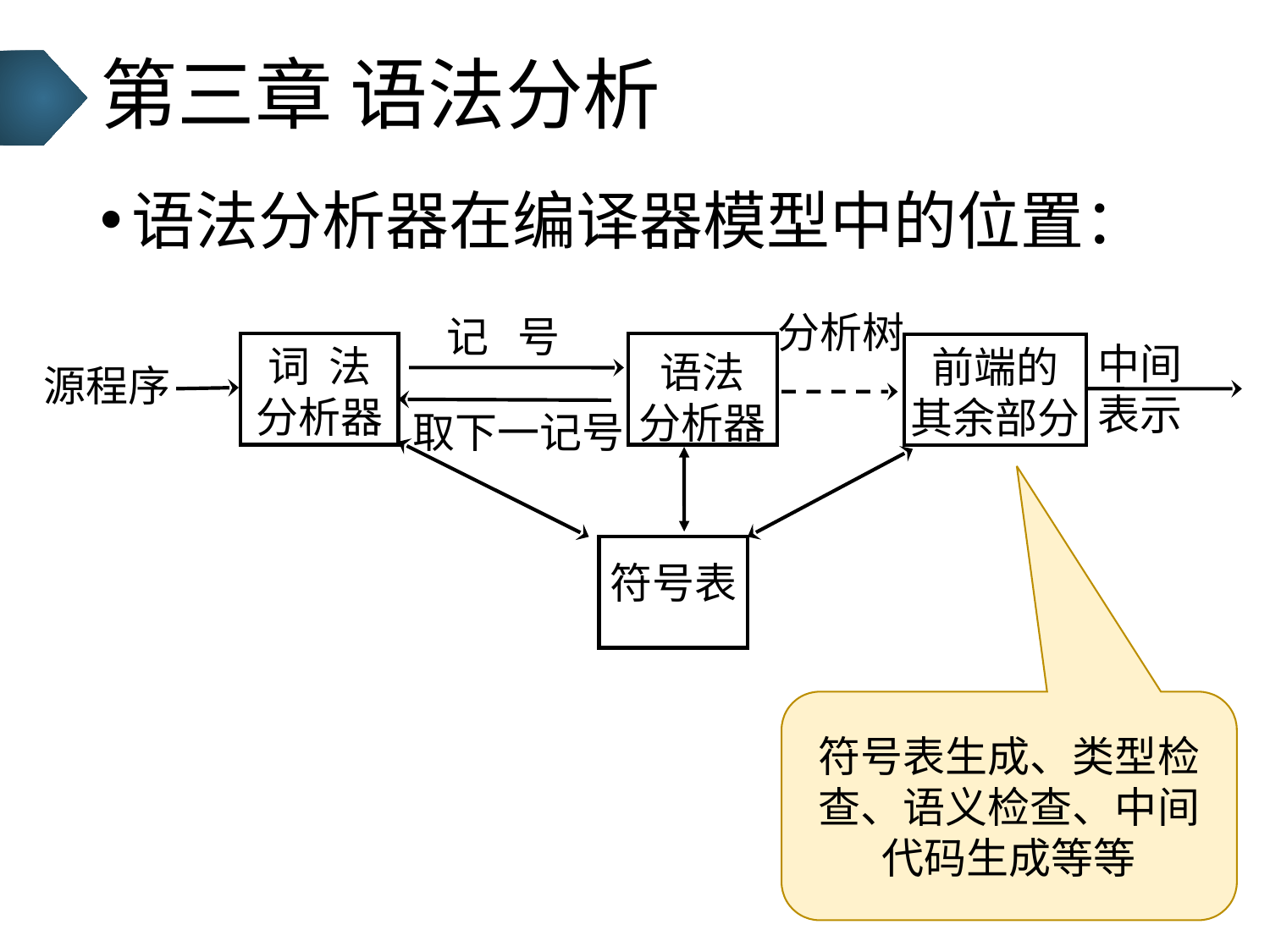

# 第三章 语法分析
语法分析器在编译器模型中的位置：
记   号
分析树
词  法
分析器
语法
分析器
前端的
其余部分
中间表示
源程序

取下一记号

符号表

符号表生成、类型检查、语义检查、中间代码生成等等